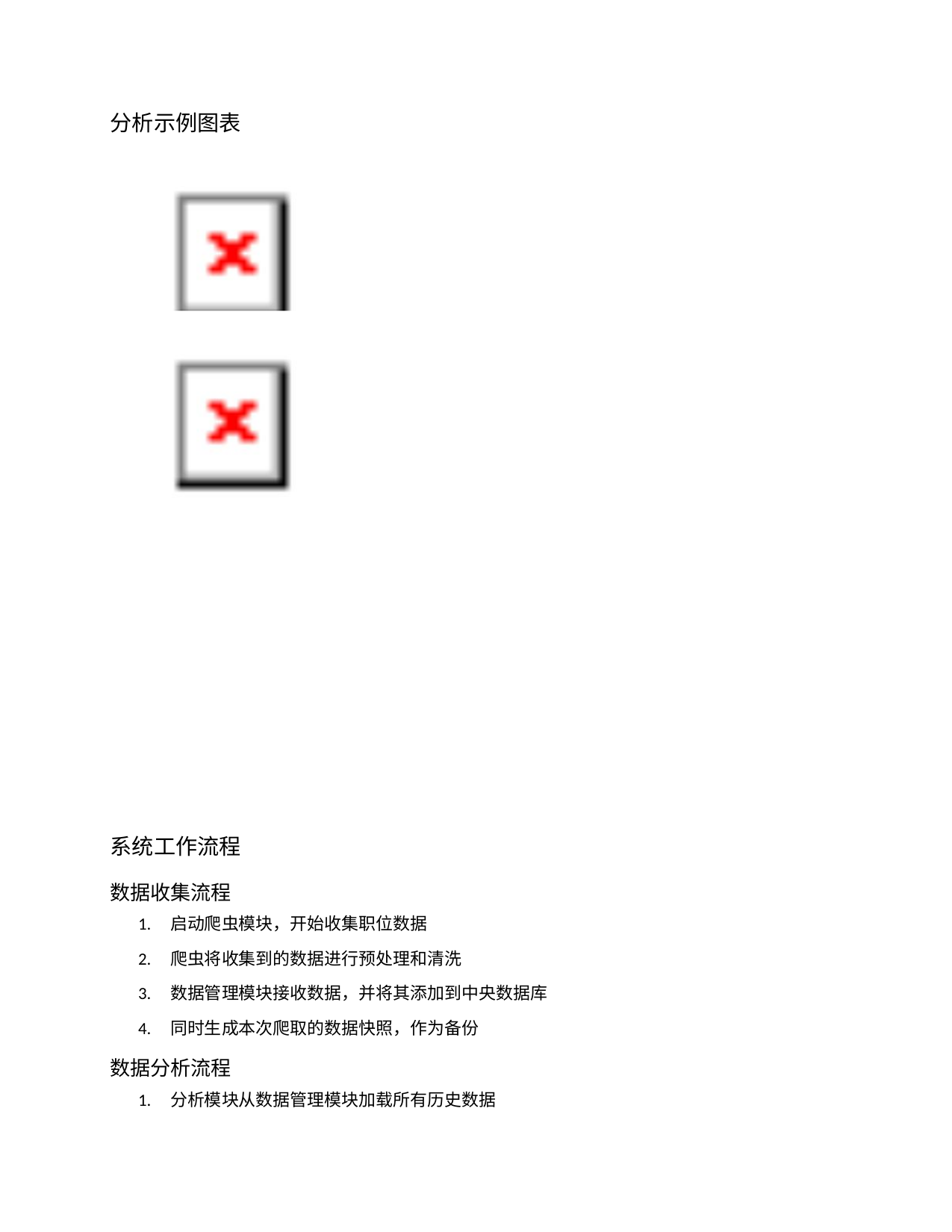

分析示例图表

系统工作流程
数据收集流程
1. 启动爬虫模块，开始收集职位数据
2. 爬虫将收集到的数据进行预处理和清洗
3. 数据管理模块接收数据，并将其添加到中央数据库
4. 同时生成本次爬取的数据快照，作为备份
数据分析流程
1. 分析模块从数据管理模块加载所有历史数据